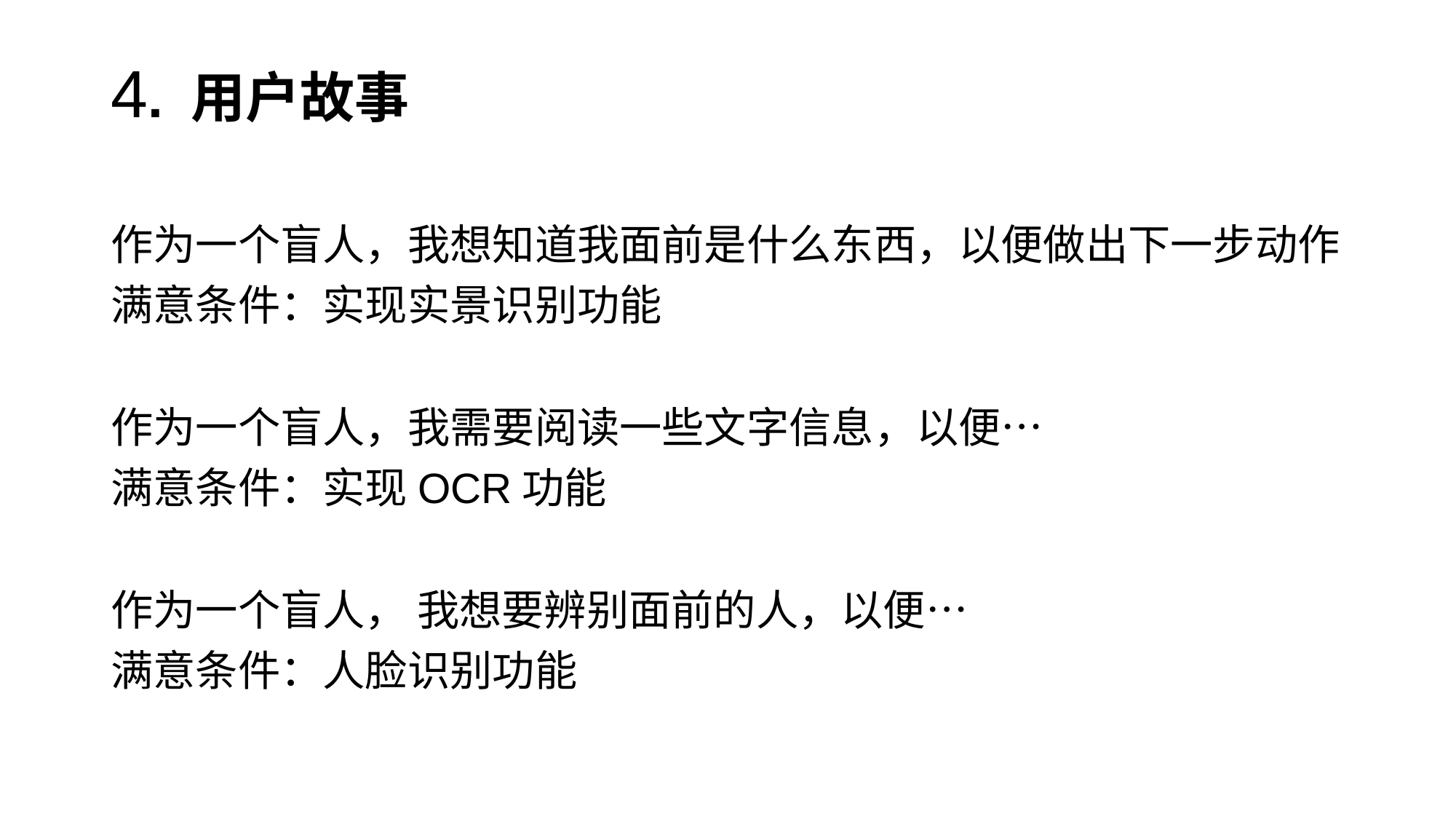

4. 用户故事
作为一个盲人，我想知道我面前是什么东西，以便做出下一步动作
满意条件：实现实景识别功能

作为一个盲人，我需要阅读一些文字信息，以便…
满意条件：实现OCR功能

作为一个盲人， 我想要辨别面前的人，以便…
满意条件：人脸识别功能